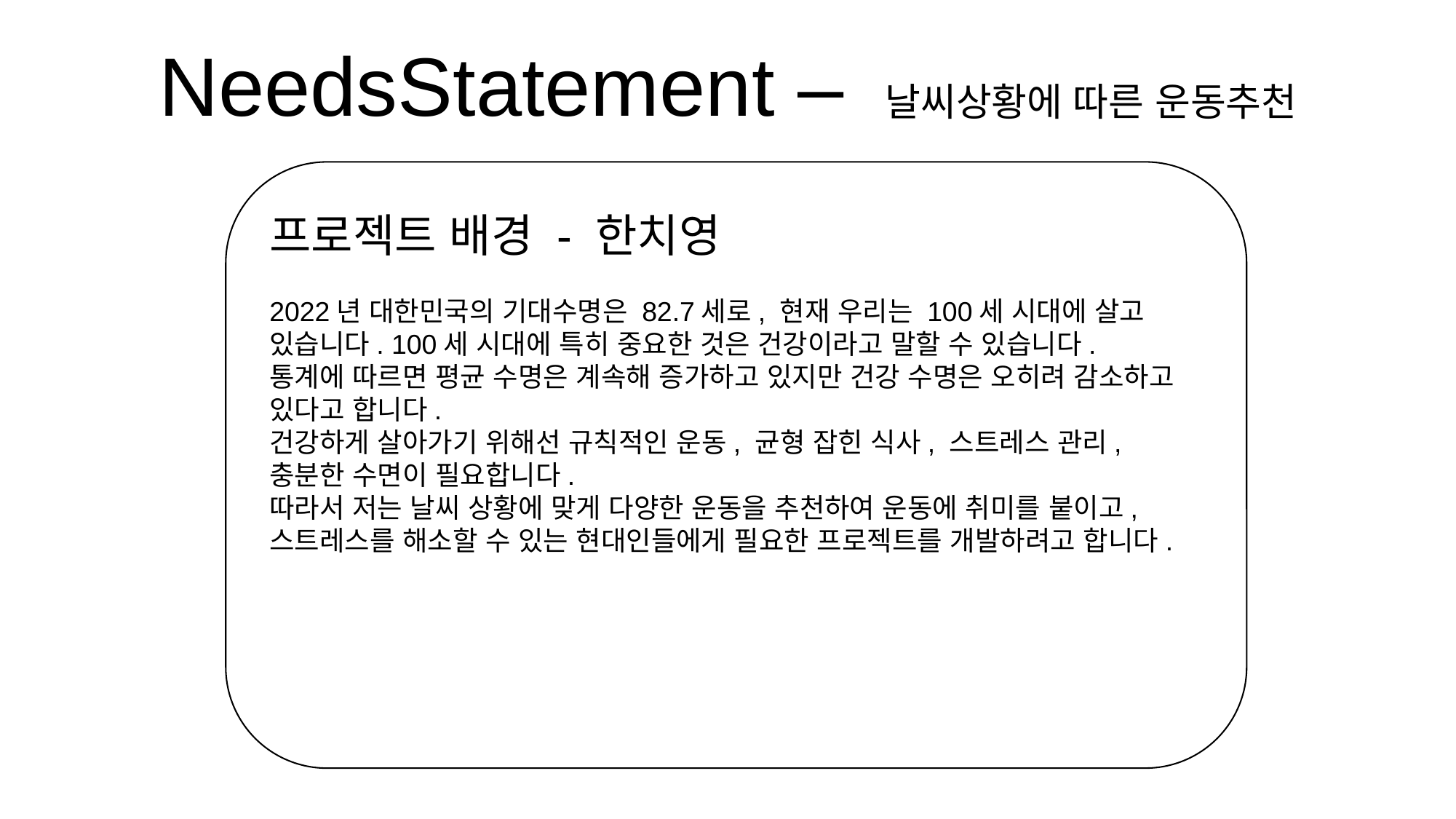

# NeedsStatement – 날씨상황에 따른 운동추천

프로젝트 배경 - 한치영

2022년 대한민국의 기대수명은 82.7세로, 현재 우리는 100세 시대에 살고 있습니다. 100세 시대에 특히 중요한 것은 건강이라고 말할 수 있습니다.
통계에 따르면 평균 수명은 계속해 증가하고 있지만 건강 수명은 오히려 감소하고 있다고 합니다.
건강하게 살아가기 위해선 규칙적인 운동, 균형 잡힌 식사, 스트레스 관리, 충분한 수면이 필요합니다.
따라서 저는 날씨 상황에 맞게 다양한 운동을 추천하여 운동에 취미를 붙이고, 스트레스를 해소할 수 있는 현대인들에게 필요한 프로젝트를 개발하려고 합니다.